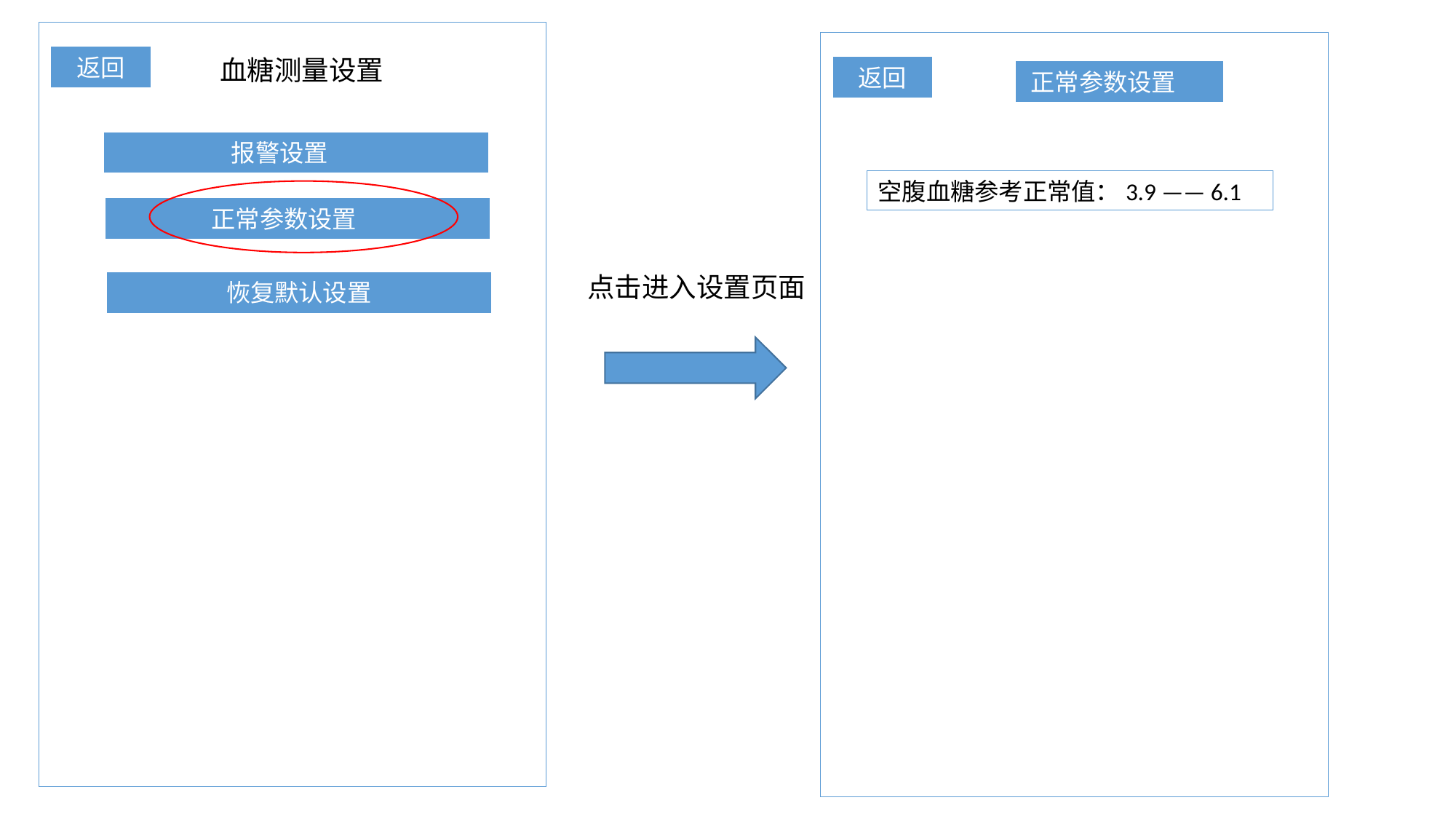

返回
血糖测量设置
返回
正常参数设置
报警设置
空腹血糖参考正常值：3.9 —— 6.1

正常参数设置
点击进入设置页面
恢复默认设置